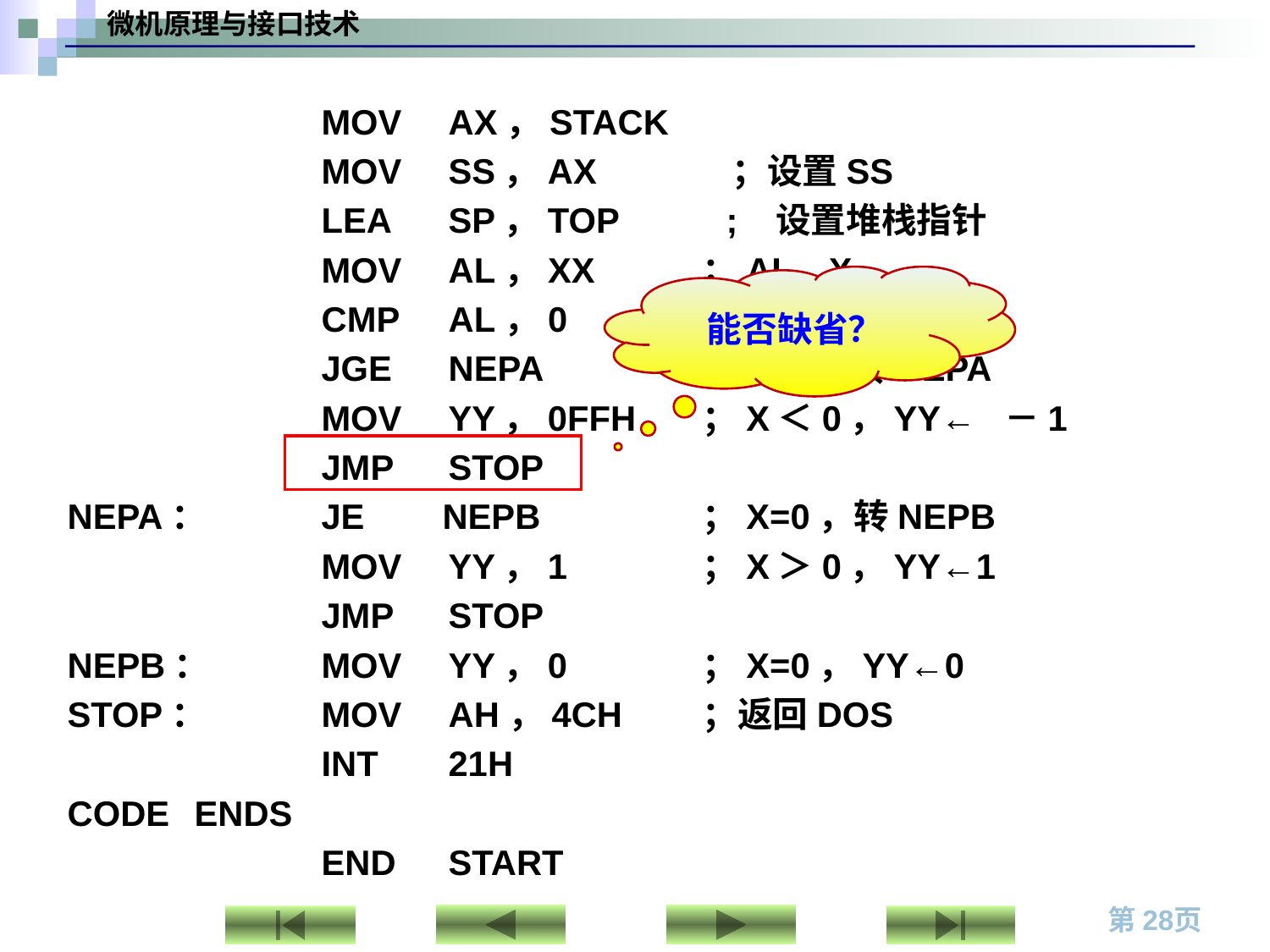

MOV	AX，STACK
		MOV	SS，AX             ；设置SS
		LEA	SP，TOP           ;   设置堆栈指针
		MOV	AL，XX	；AL←X
		CMP	AL，0		；X与0比较
		JGE	NEPA		；X≥0，转NEPA
		MOV	YY，0FFH	；X＜0，YY←  －1
		JMP	STOP
NEPA：	JE        NEPB        	；X=0，转NEPB
		MOV	YY，1		；X＞0，YY←1
		JMP	STOP
NEPB：	MOV	YY，0		；X=0，YY←0
STOP：	MOV	AH，4CH	；返回DOS
		INT	21H
CODE	ENDS
		END	START
能否缺省？